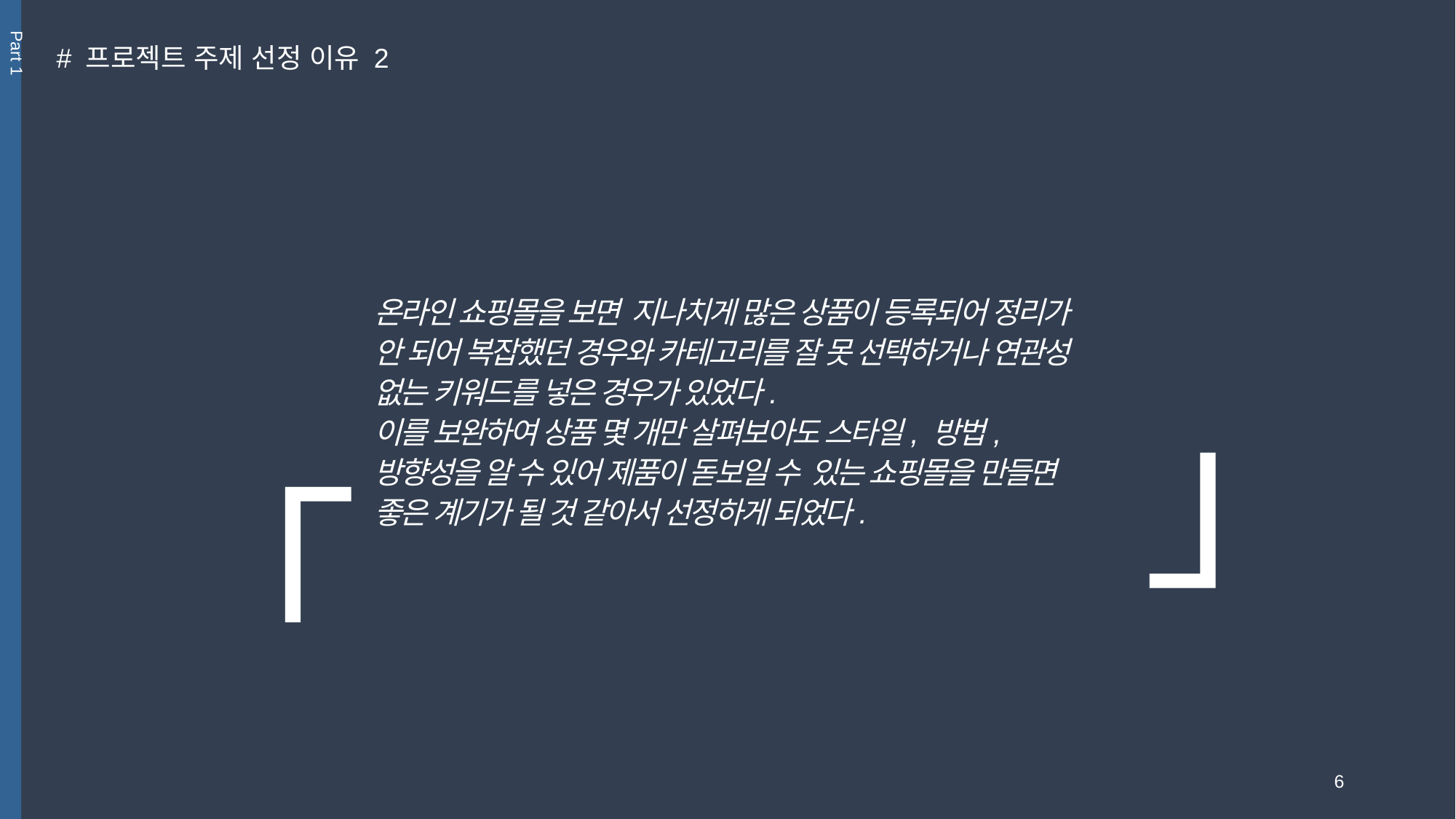

Part 1
# 프로젝트 주제 선정 이유 2
 「
온라인 쇼핑몰을 보면  지나치게 많은 상품이 등록되어 정리가 안 되어 복잡했던 경우와 카테고리를 잘 못 선택하거나 연관성 없는 키워드를 넣은 경우가 있었다.
이를 보완하여 상품 몇 개만 살펴보아도 스타일, 방법, 방향성을 알 수 있어 제품이 돋보일 수  있는 쇼핑몰을 만들면 좋은 계기가 될 것 같아서 선정하게 되었다.
」
6